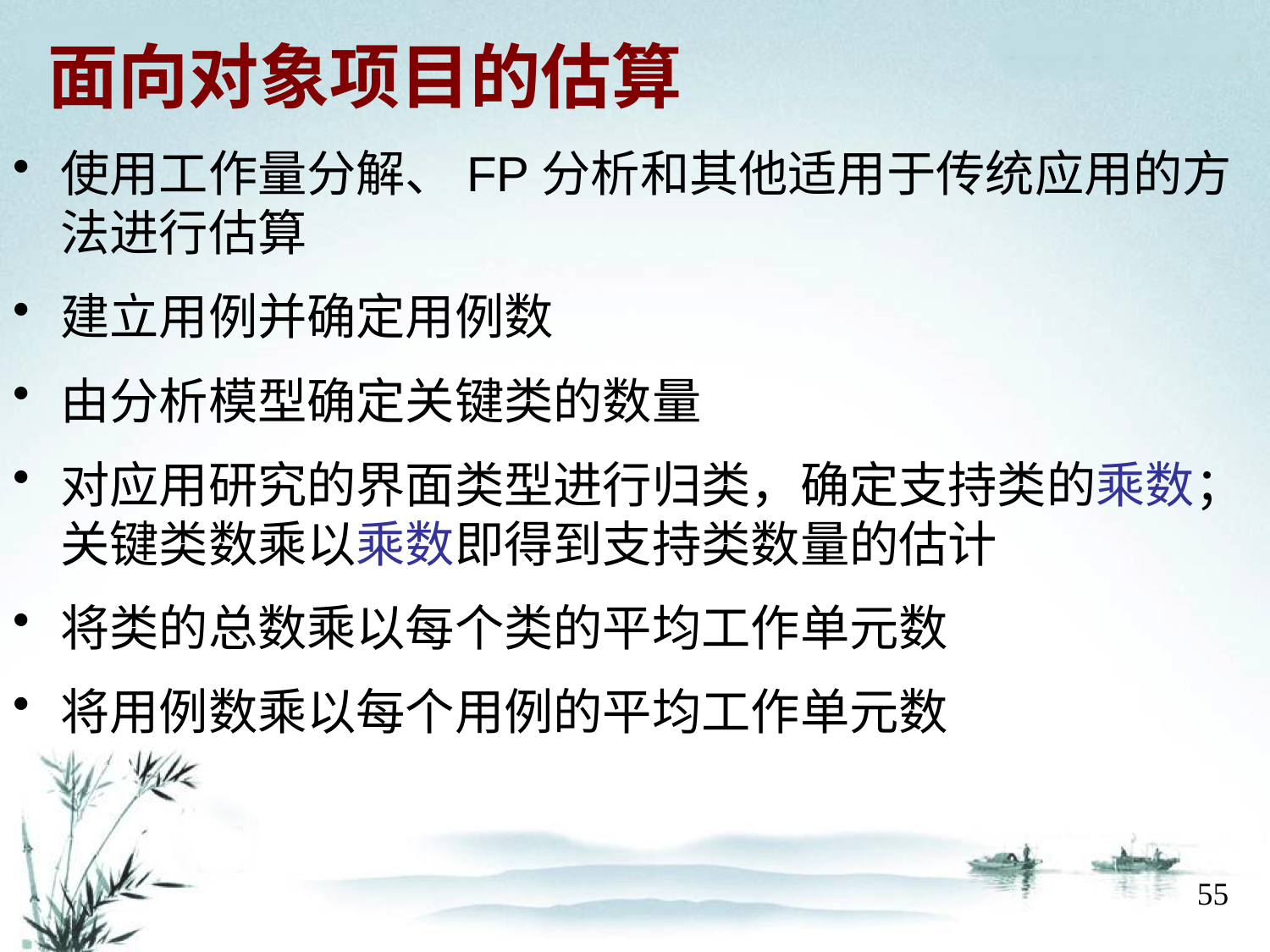

# 面向对象项目的估算
使用工作量分解、FP分析和其他适用于传统应用的方法进行估算
建立用例并确定用例数
由分析模型确定关键类的数量
对应用研究的界面类型进行归类，确定支持类的乘数；关键类数乘以乘数即得到支持类数量的估计
将类的总数乘以每个类的平均工作单元数
将用例数乘以每个用例的平均工作单元数
55